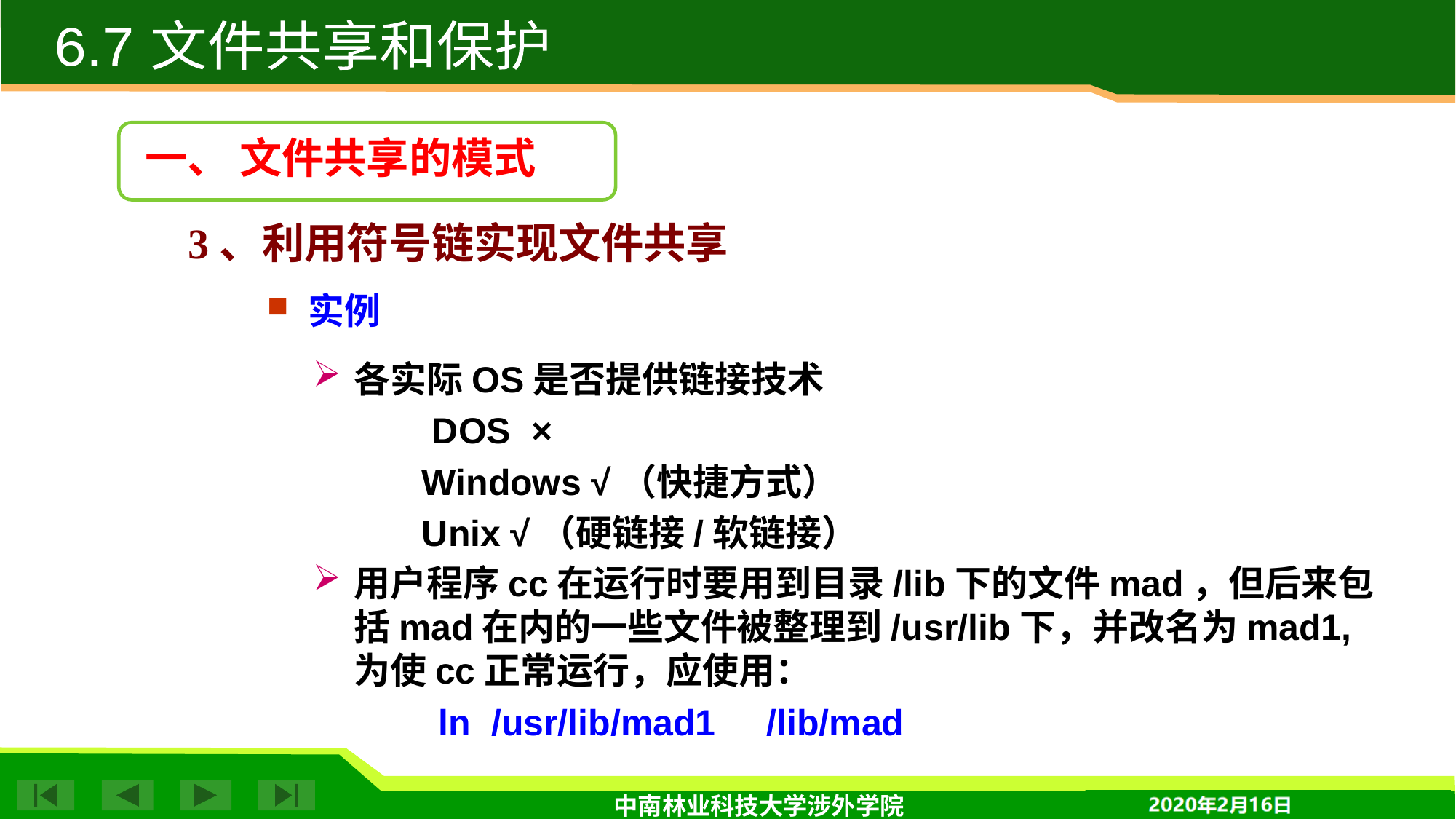

6.7 文件共享和保护

一、 文件共享的模式
3、利用符号链实现文件共享
实例
各实际OS是否提供链接技术
 DOS  ×
Windows √（快捷方式）
Unix √（硬链接/软链接）
用户程序cc在运行时要用到目录/lib下的文件mad，但后来包括mad在内的一些文件被整理到/usr/lib下，并改名为mad1, 为使cc正常运行，应使用：
       ln  /usr/lib/mad1     /lib/mad